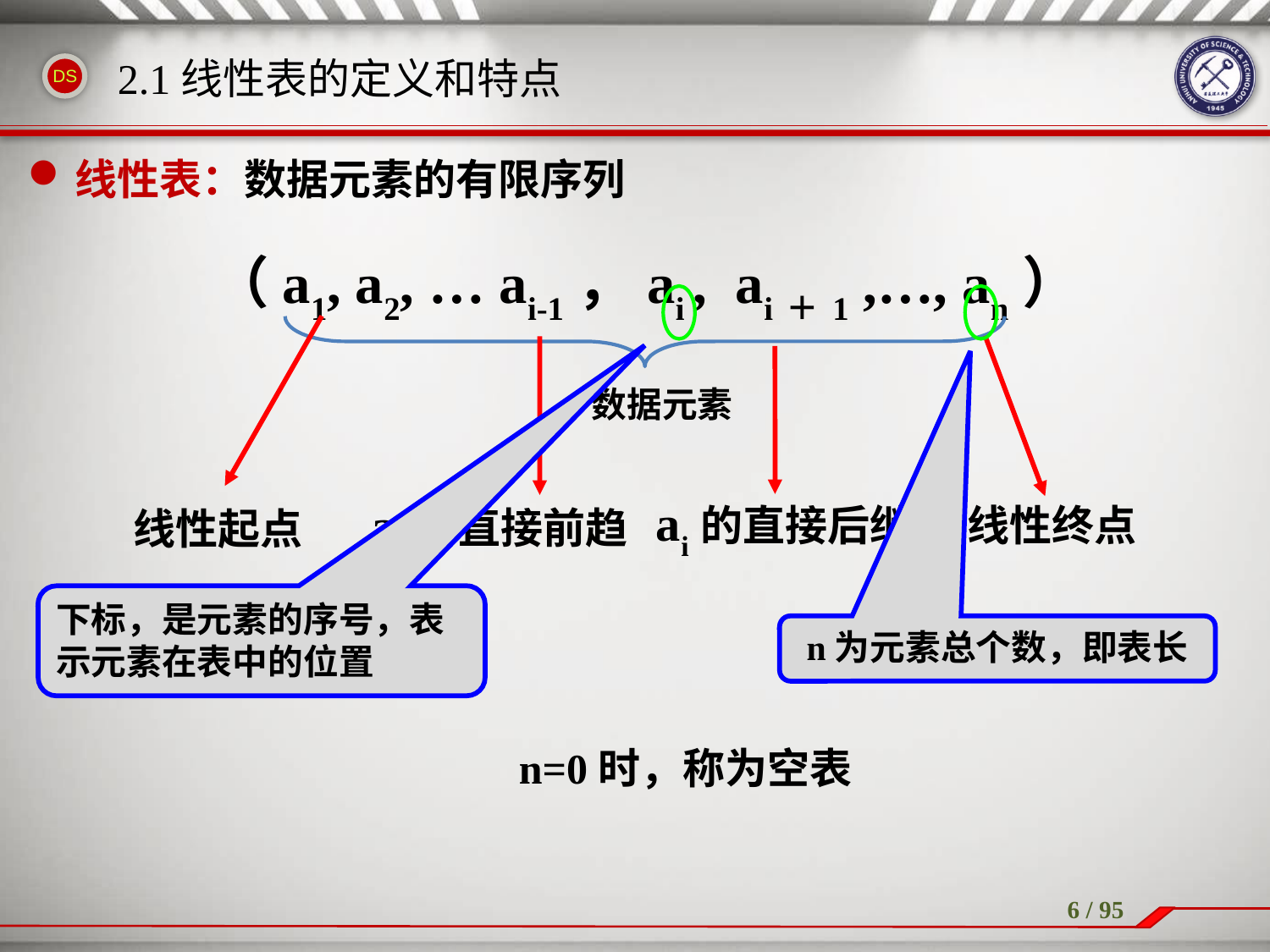

# 2.1线性表的定义和特点
线性表：数据元素的有限序列
（a1, a2, … ai-1，ai ,  ai＋1 ,…, an）

数据元素
ai的直接后继
ai的直接前趋
线性终点
线性起点
下标，是元素的序号，表示元素在表中的位置
n为元素总个数，即表长
n=0时，称为空表